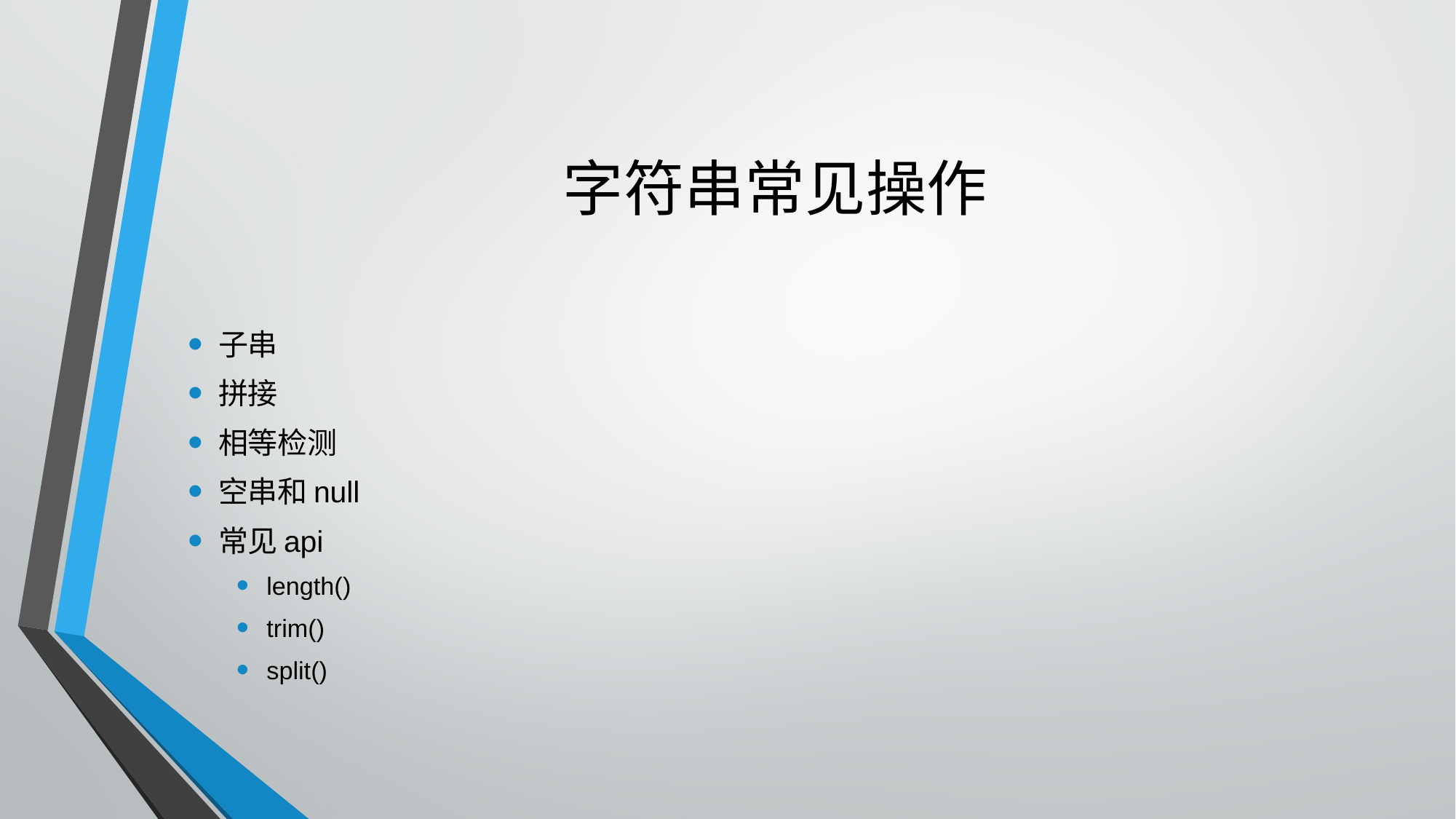

# 字符串常见操作
子串
拼接
相等检测
空串和null
常见api
length()
trim()
split()